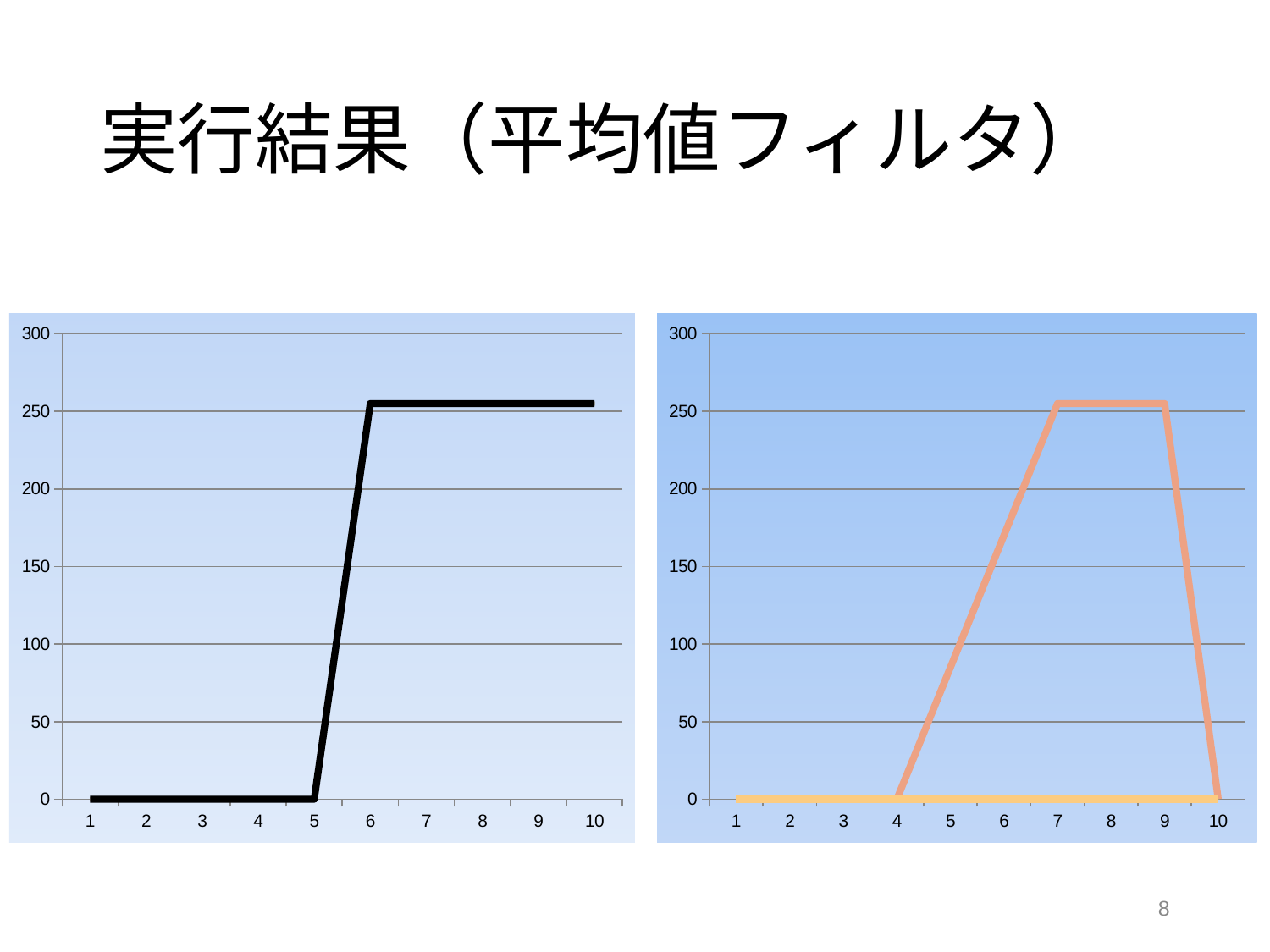

# 実行結果（平均値フィルタ）

### Chart

| Category |  |  |  |  |  |  |  |  |  |  |
|---|---|---|---|---|---|---|---|---|---|---|

### Chart

| Category |  |  |  |  |  |  |  |  |  |  |
|---|---|---|---|---|---|---|---|---|---|---|
8